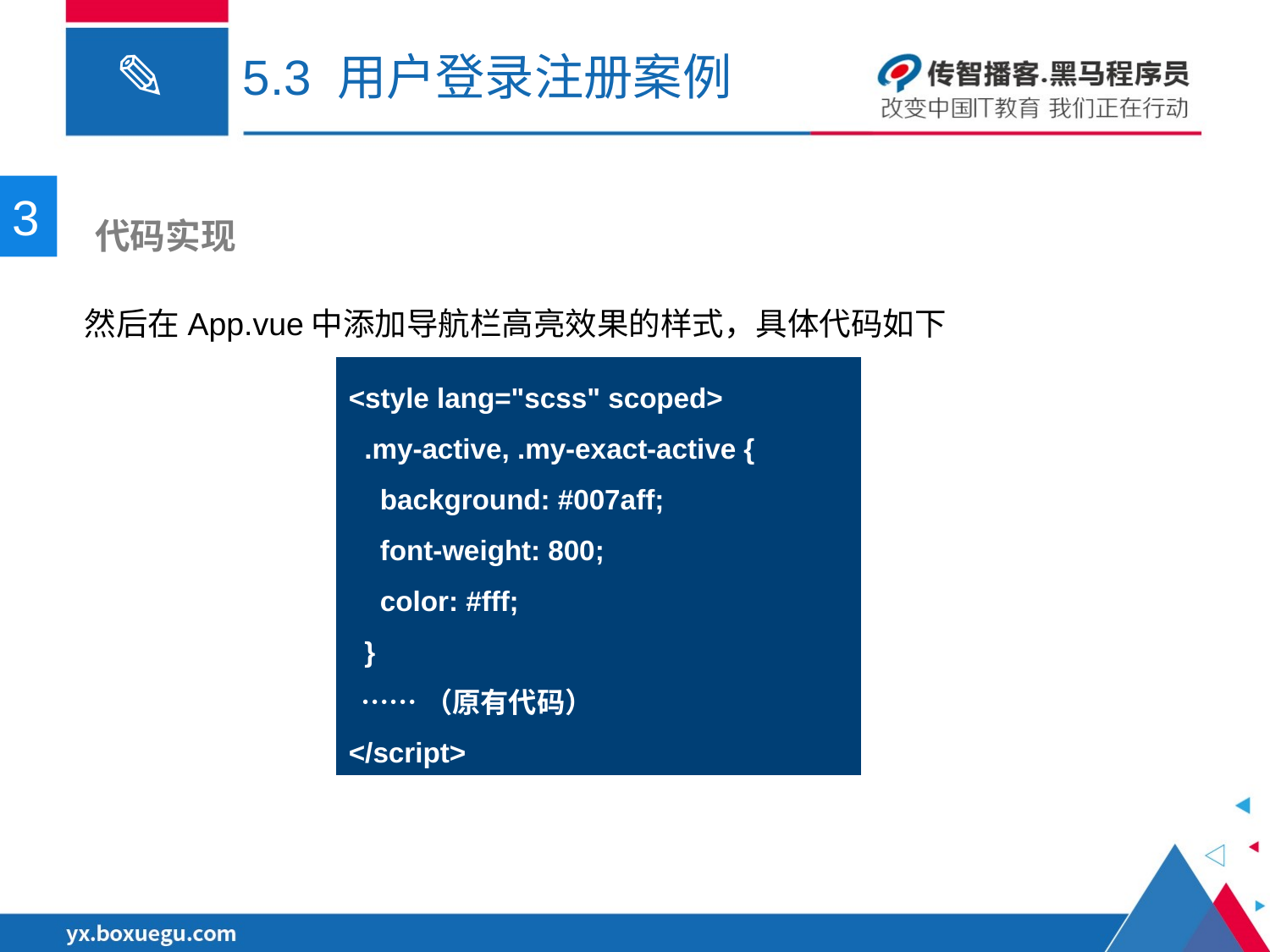

# 5.3 用户登录注册案例

3
  代码实现
然后在App.vue中添加导航栏高亮效果的样式，具体代码如下
<style lang="scss" scoped>
  .my-active, .my-exact-active {
    background: #007aff;
    font-weight: 800;
    color: #fff;
  }
  ……（原有代码）
</script>